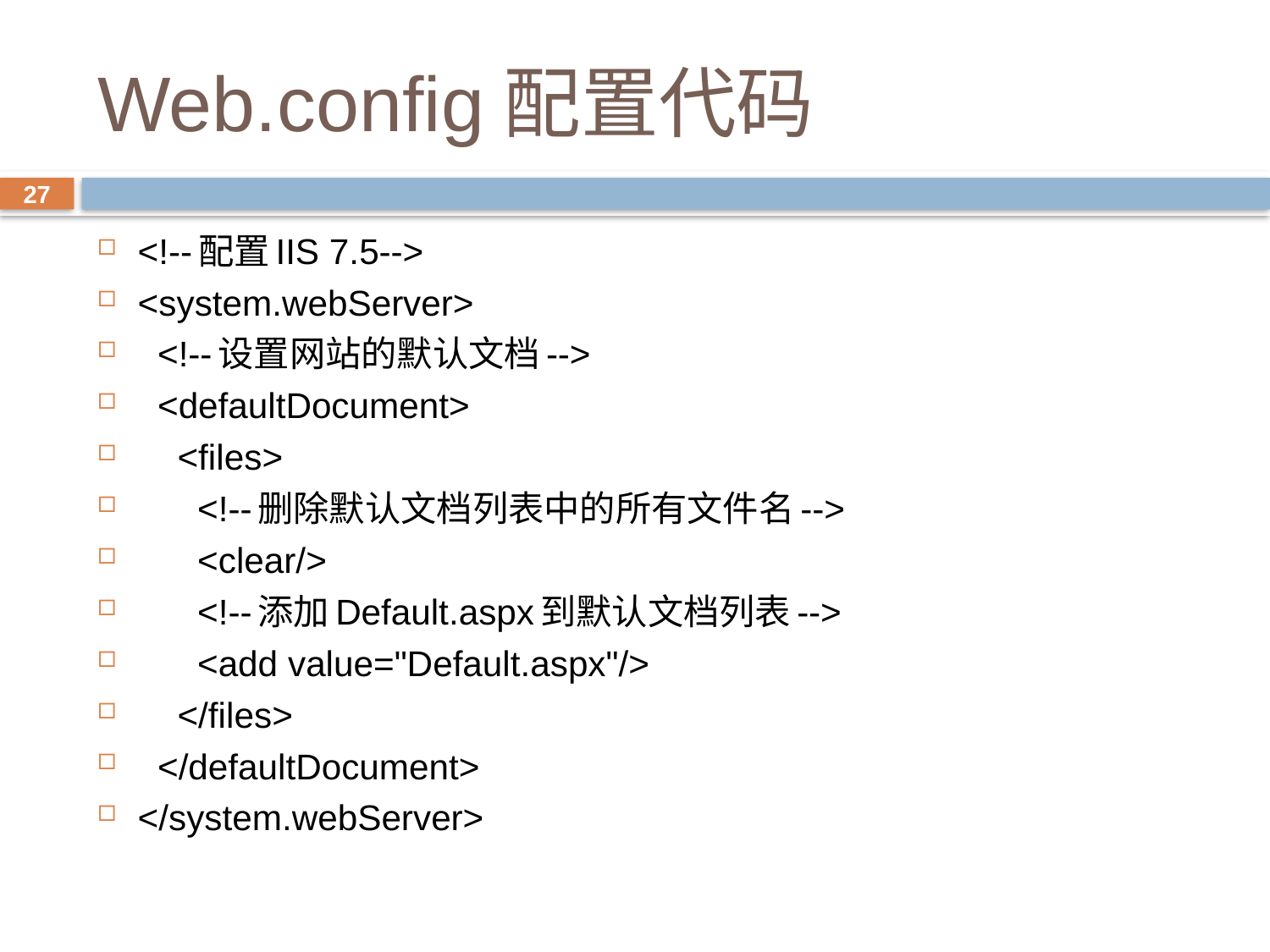

# Web.config配置代码
27
<!--配置IIS 7.5-->
<system.webServer>
  <!--设置网站的默认文档-->
  <defaultDocument>
    <files>
      <!--删除默认文档列表中的所有文件名-->
      <clear/>
      <!--添加Default.aspx到默认文档列表-->
      <add value="Default.aspx"/>
    </files>
  </defaultDocument>
</system.webServer>